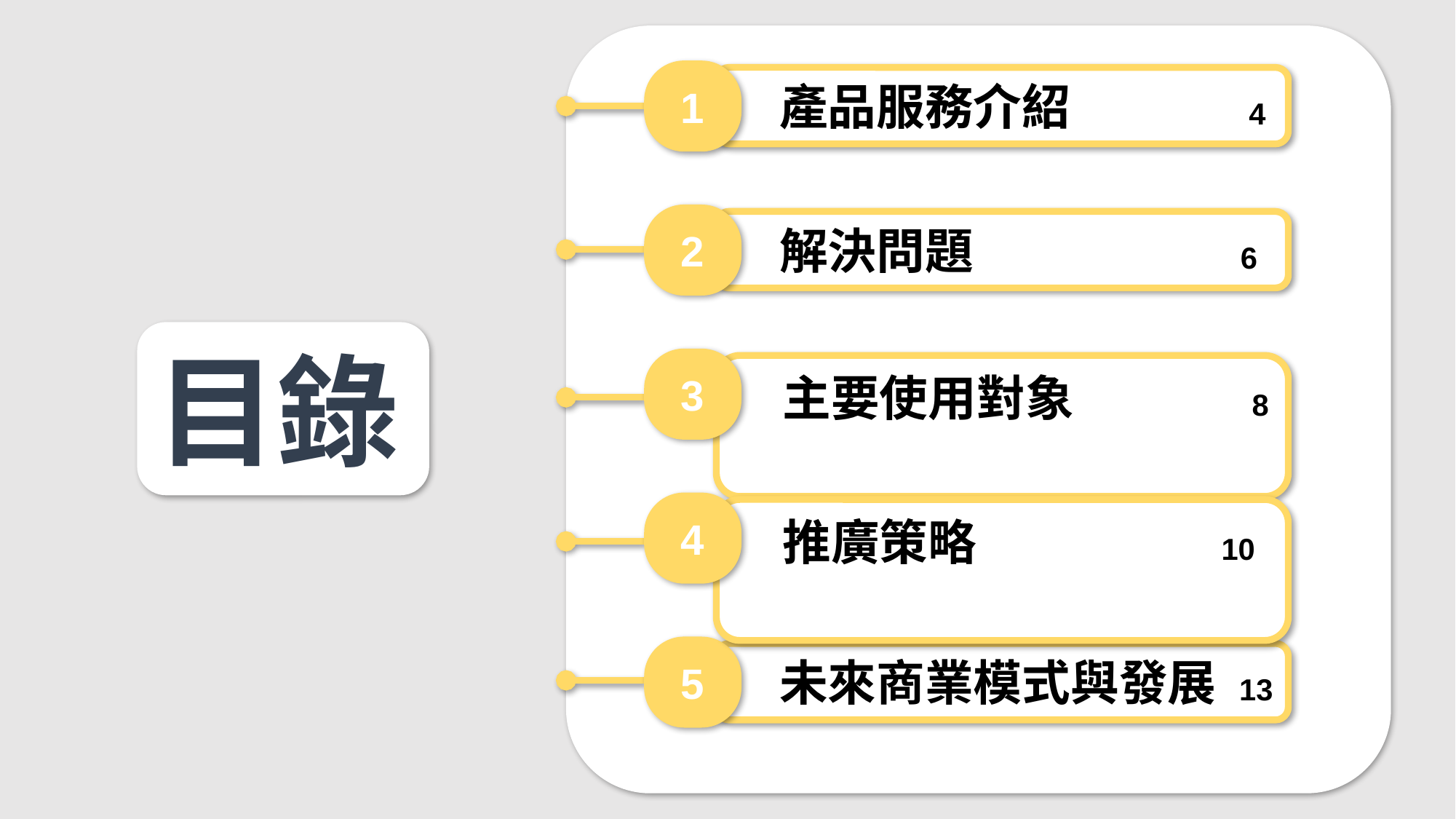

1
　產品服務介紹               4
2
　解決問題                       6
目錄
3
　主要使用對象               8
4
　推廣策略                     10
5
　未來商業模式與發展 13